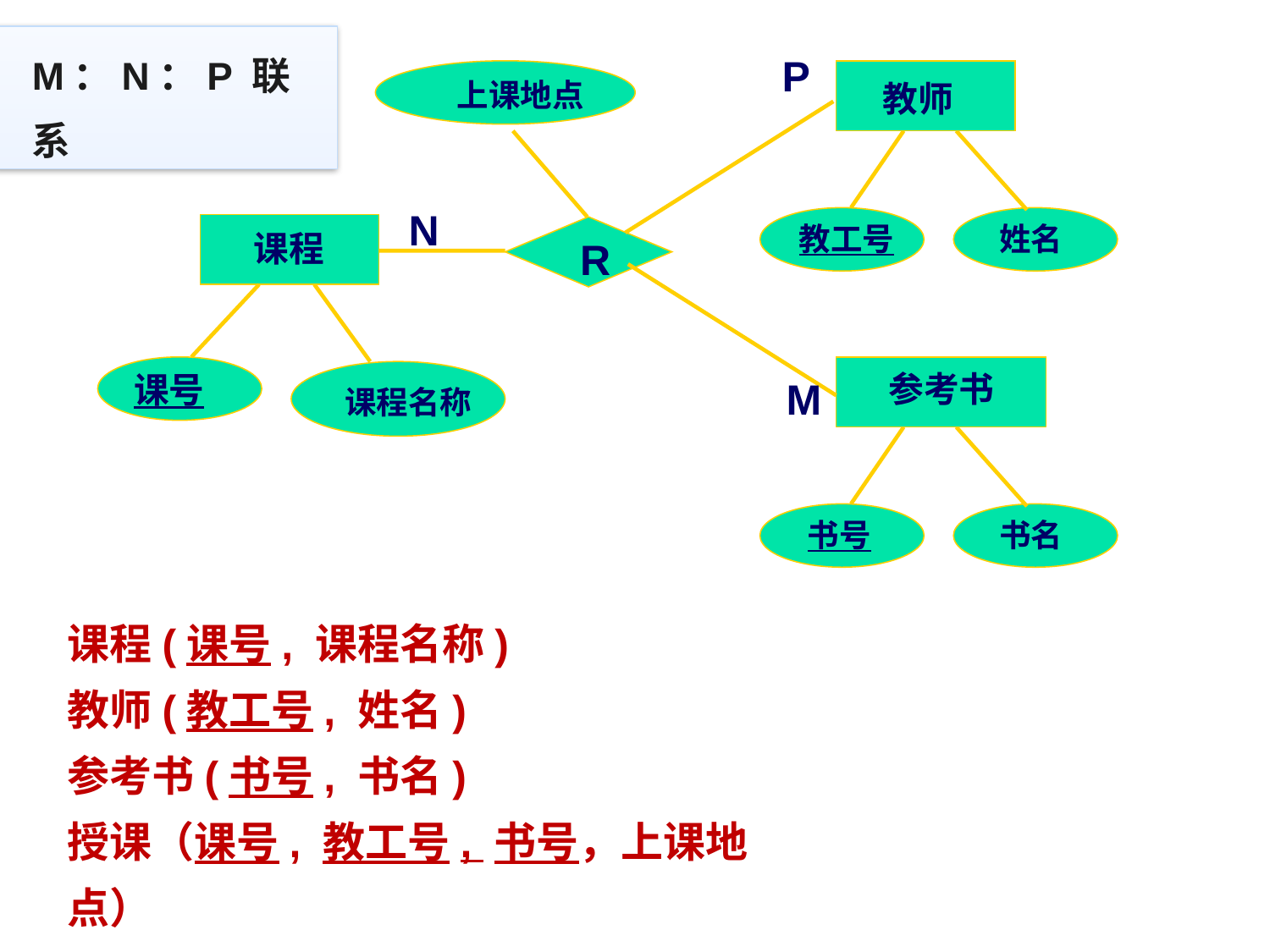

M：N：P 联系
P

上课地点
教师

N

教工号
姓名

课程
R

参考书

课号
M
课程名称

书号
书名
课程(课号, 课程名称)
教师(教工号, 姓名)
参考书(书号, 书名)
授课（课号, 教工号, 书号，上课地点）